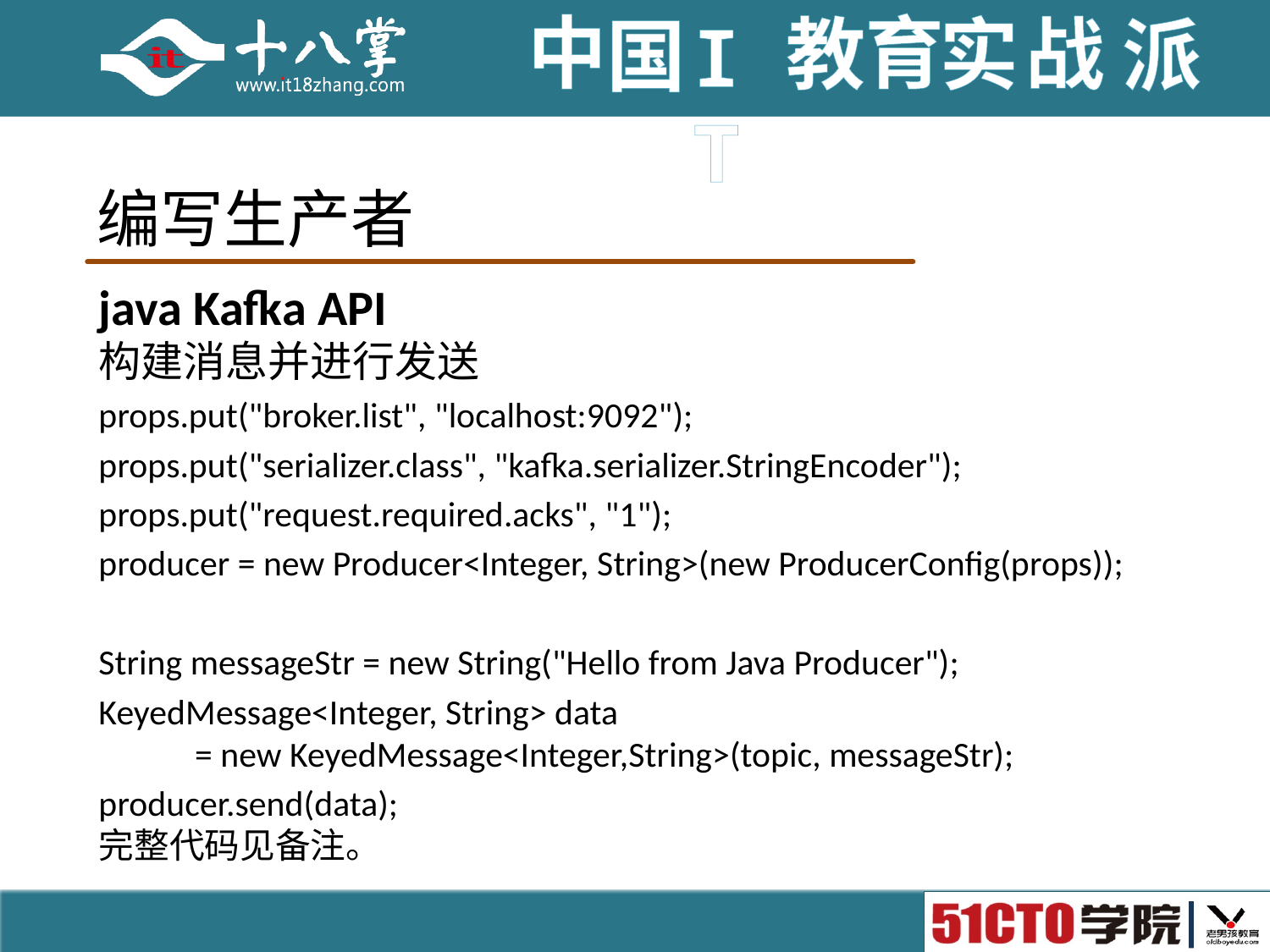

# 编写生产者
java Kafka API
构建消息并进行发送
props.put("broker.list", "localhost:9092");
props.put("serializer.class", "kafka.serializer.StringEncoder");
props.put("request.required.acks", "1");
producer = new Producer<Integer, String>(new ProducerConfig(props));

String messageStr = new String("Hello from Java Producer");
KeyedMessage<Integer, String> data
            = new KeyedMessage<Integer,String>(topic, messageStr);
producer.send(data);
完整代码见备注。